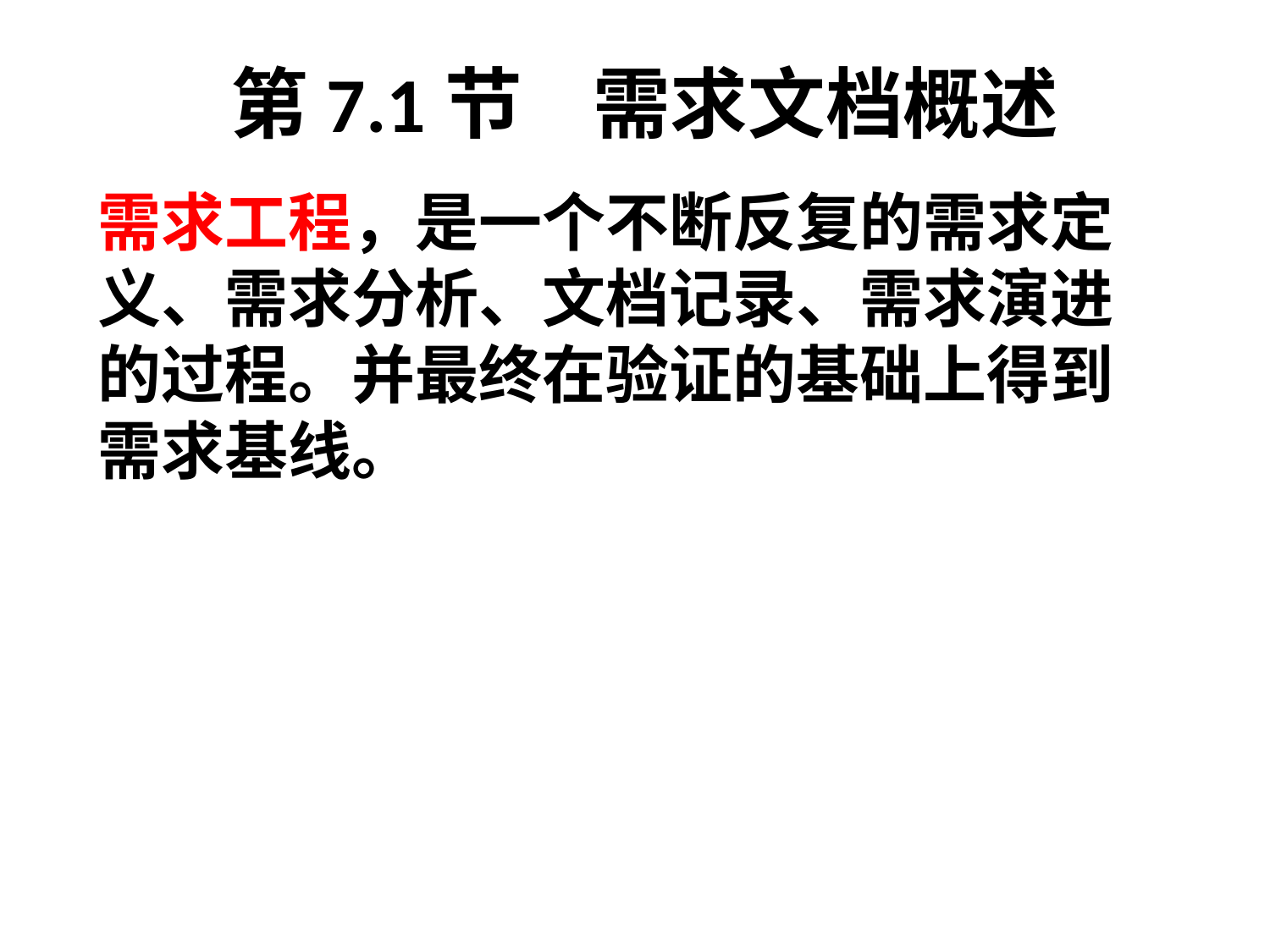

# 第7.1节    需求文档概述
需求工程，是一个不断反复的需求定义、需求分析、文档记录、需求演进的过程。并最终在验证的基础上得到需求基线。